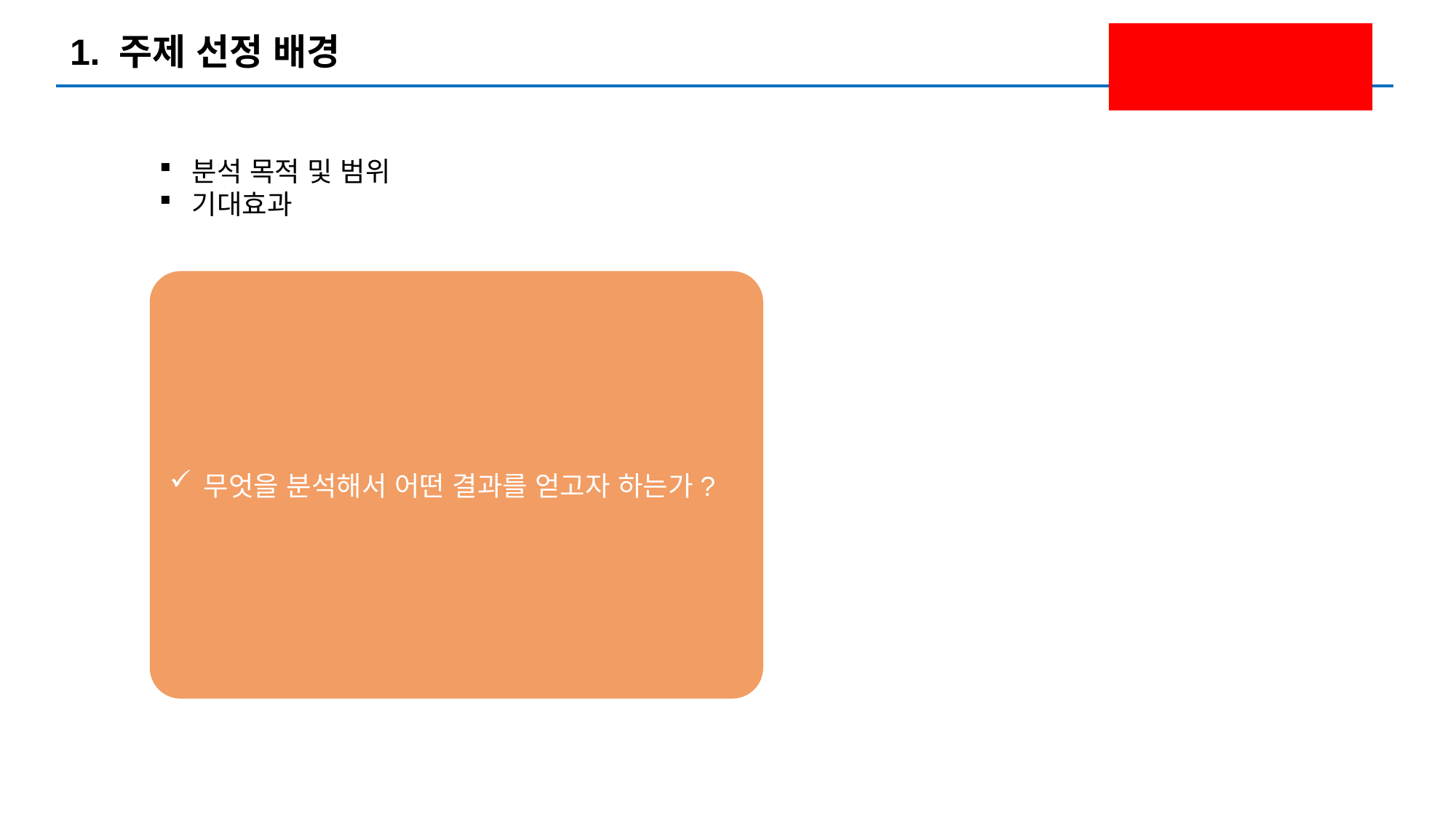

1. 주제 선정 배경

분석 목적 및 범위
기대효과

무엇을 분석해서 어떤 결과를 얻고자 하는가?